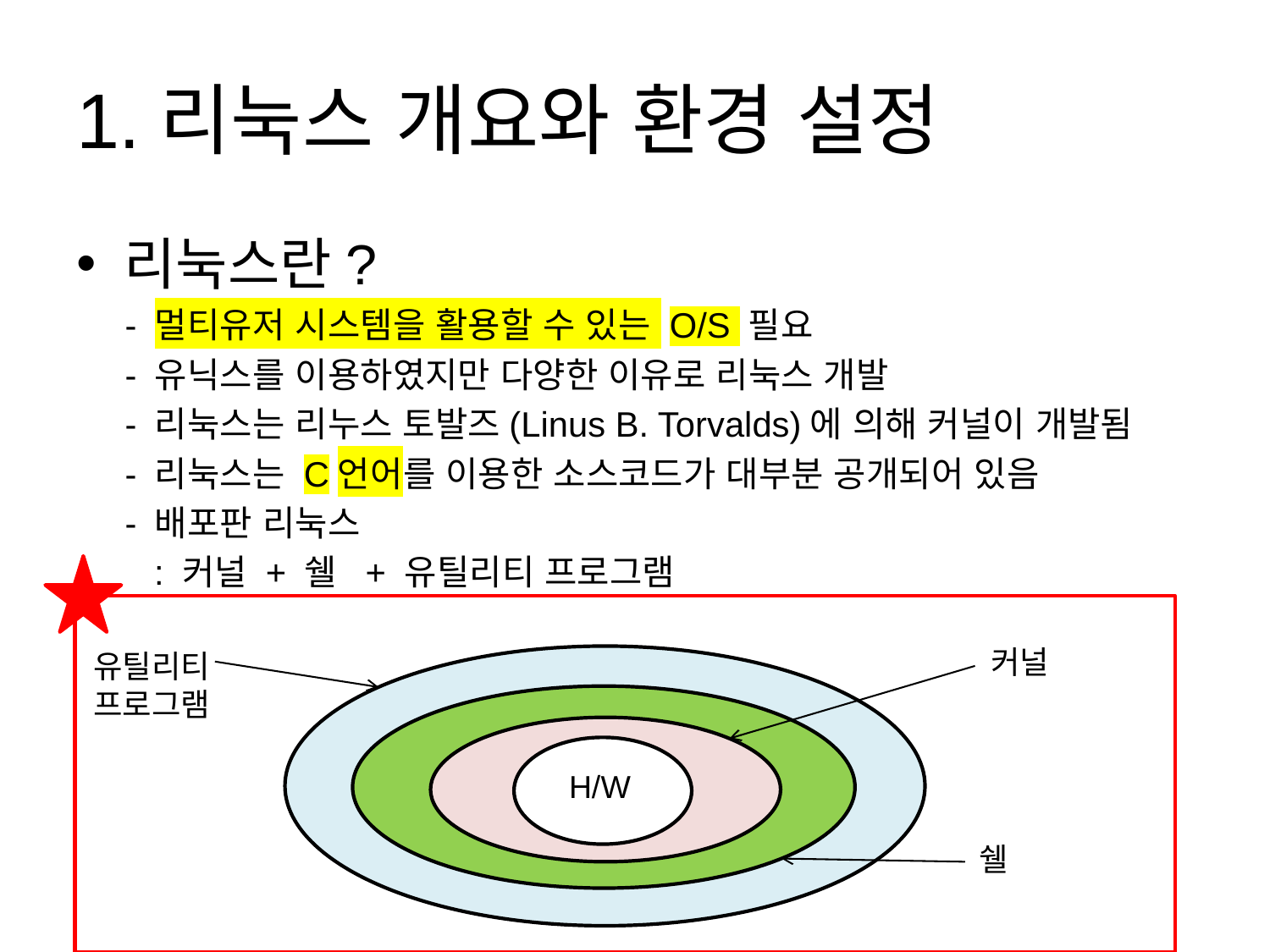

# 1.리눅스 개요와 환경 설정
리눅스란?
     - 멀티유저 시스템을 활용할 수 있는 O/S 필요
     - 유닉스를 이용하였지만 다양한 이유로 리눅스 개발
     - 리눅스는 리누스 토발즈(Linus B. Torvalds)에 의해 커널이 개발됨
     - 리눅스는 C언어를 이용한 소스코드가 대부분 공개되어 있음
     - 배포판 리눅스
        : 커널 + 쉘  + 유틸리티 프로그램

커널
유틸리티
프로그램

H/W
쉘